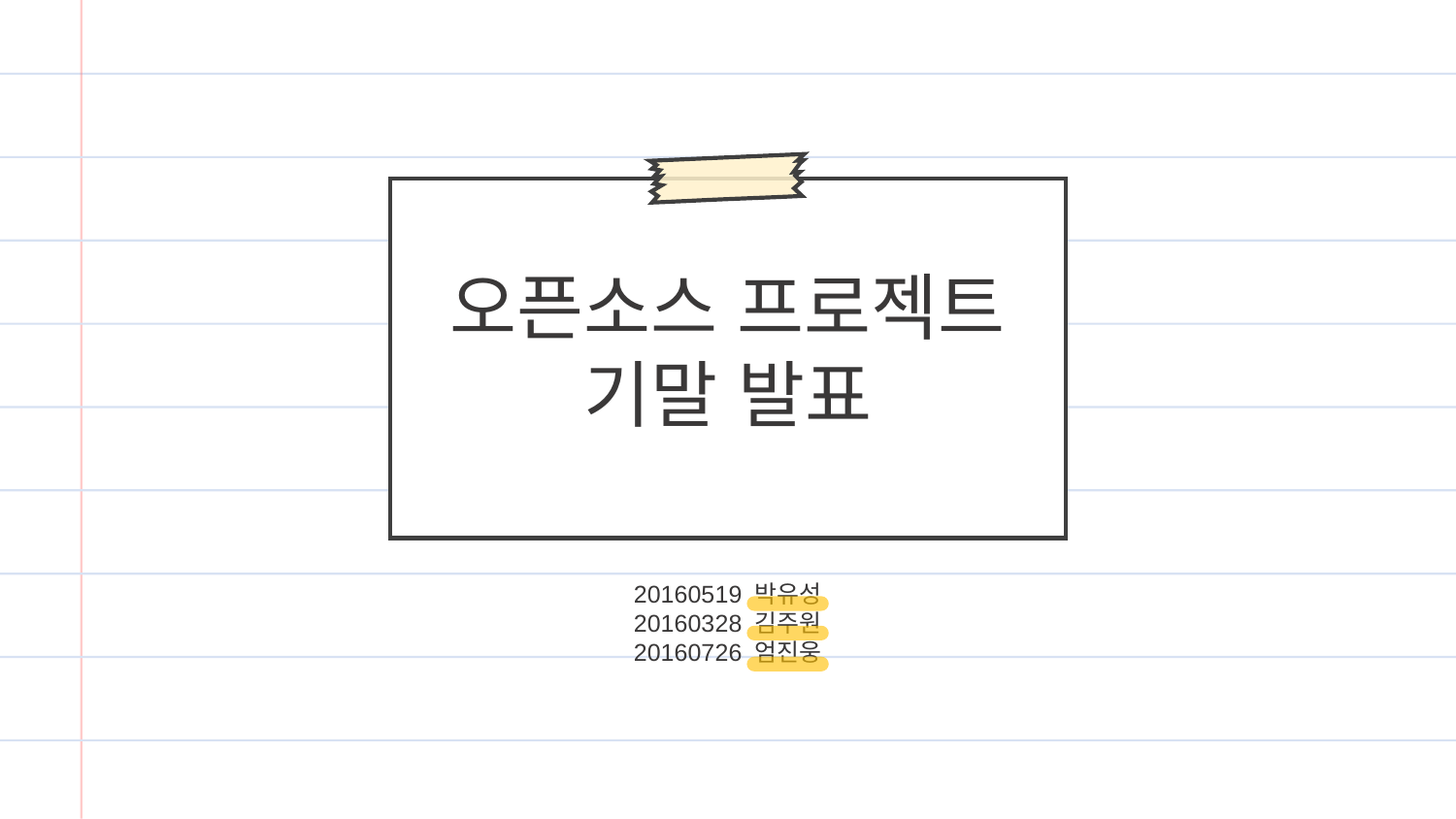

오픈소스 프로젝트
기말 발표

20160519 박유성
20160328 김주원
20160726 엄진웅